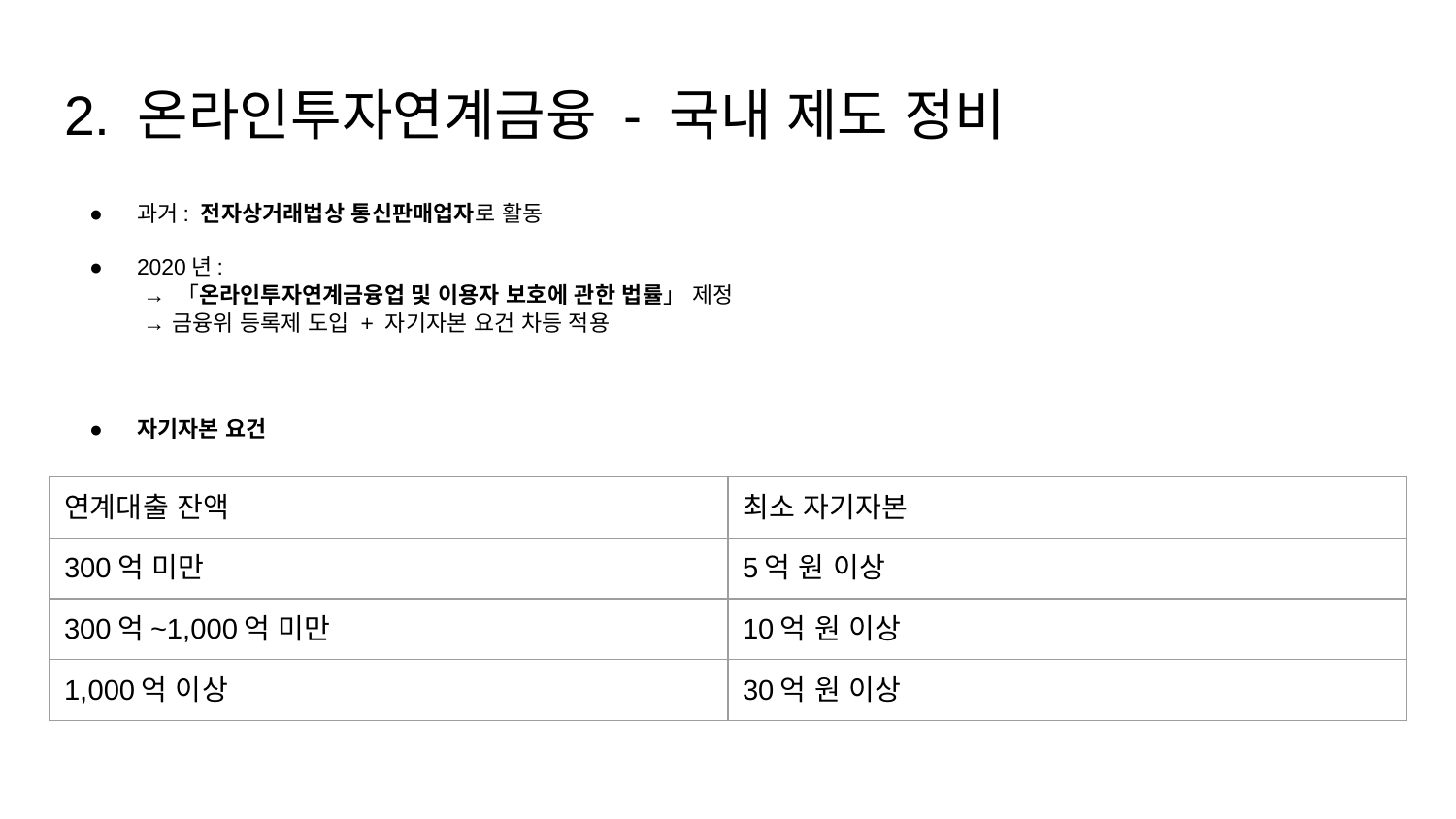

# 2. 온라인투자연계금융 - 국내 제도 정비
과거: 전자상거래법상 통신판매업자로 활동
2020년:
 → 「온라인투자연계금융업 및 이용자 보호에 관한 법률」 제정
 → 금융위 등록제 도입 + 자기자본 요건 차등 적용

자기자본 요건
| 연계대출 잔액 | 최소 자기자본 |
| --- | --- |
| 300억 미만 | 5억 원 이상 |
| 300억~1,000억 미만 | 10억 원 이상 |
| 1,000억 이상 | 30억 원 이상 |